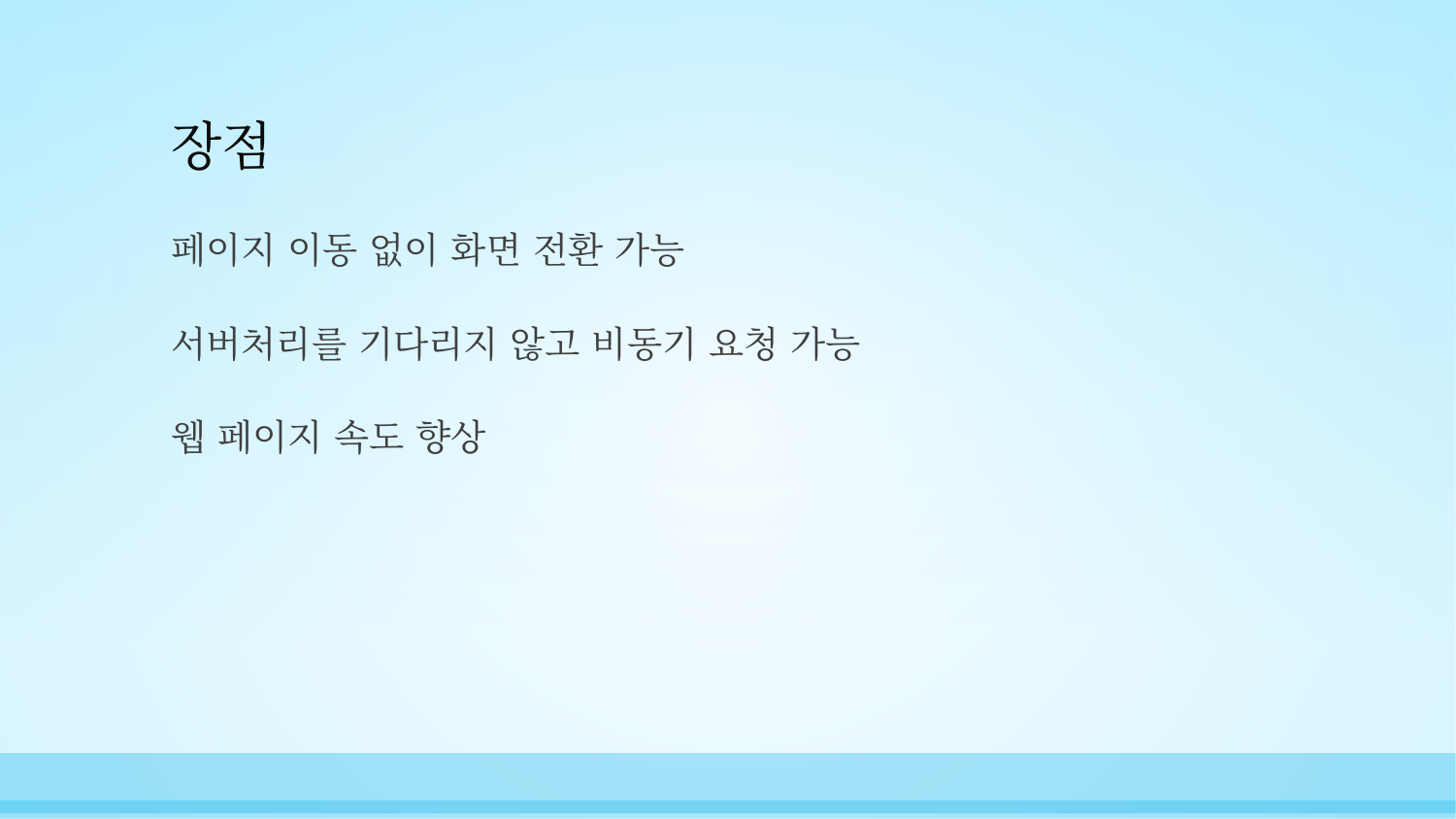

# 장점
페이지 이동 없이 화면 전환 가능
서버처리를 기다리지 않고 비동기 요청 가능
웹 페이지 속도 향상